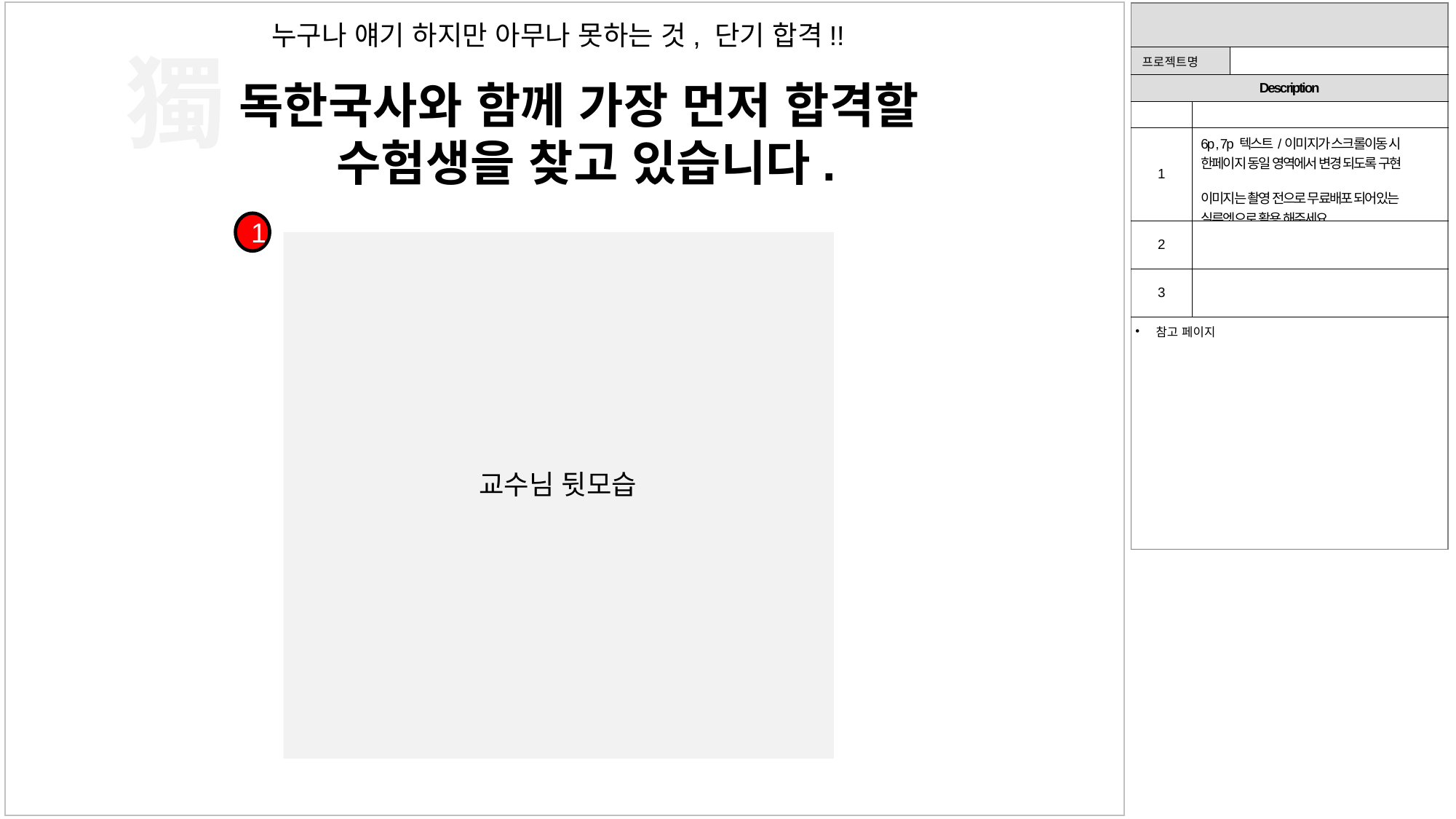

|  |  |  |
| --- | --- | --- |
| 프로젝트명 |  |  |
| Description |  |  |
|  |  |  |
| 1 | 6p , 7p 텍스트/이미지가 스크롤이동 시 한페이지 동일 영역에서 변경 되도록 구현 이미지는 촬영 전으로 무료배포 되어있는 실루엣으로 활용 해주세요 |  |
| 2 |  |  |
| 3 |  |  |
| 참고 페이지 |  |  |
누구나 얘기 하지만 아무나 못하는 것, 단기 합격!!
獨
독한국사와 함께 가장 먼저 합격할
수험생을 찾고 있습니다.
1

교수님 뒷모습